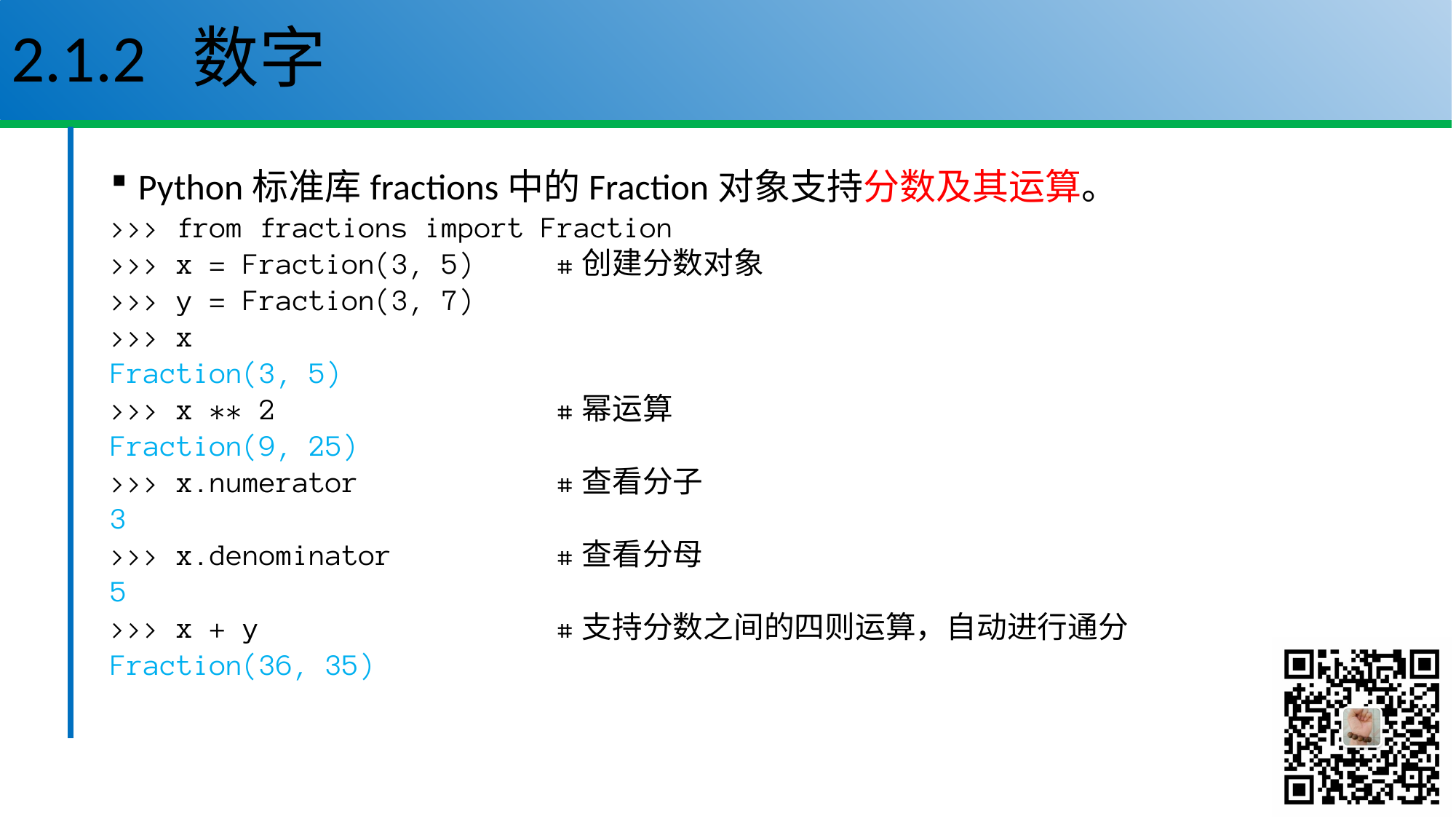

# 2.1.2  数字
Python标准库fractions中的Fraction对象支持分数及其运算。
>>> from fractions import Fraction
>>> x = Fraction(3, 5)     #创建分数对象
>>> y = Fraction(3, 7)
>>> x
Fraction(3, 5)
>>> x ** 2                 #幂运算
Fraction(9, 25)
>>> x.numerator            #查看分子
3
>>> x.denominator          #查看分母
5
>>> x + y                  #支持分数之间的四则运算，自动进行通分
Fraction(36, 35)
15